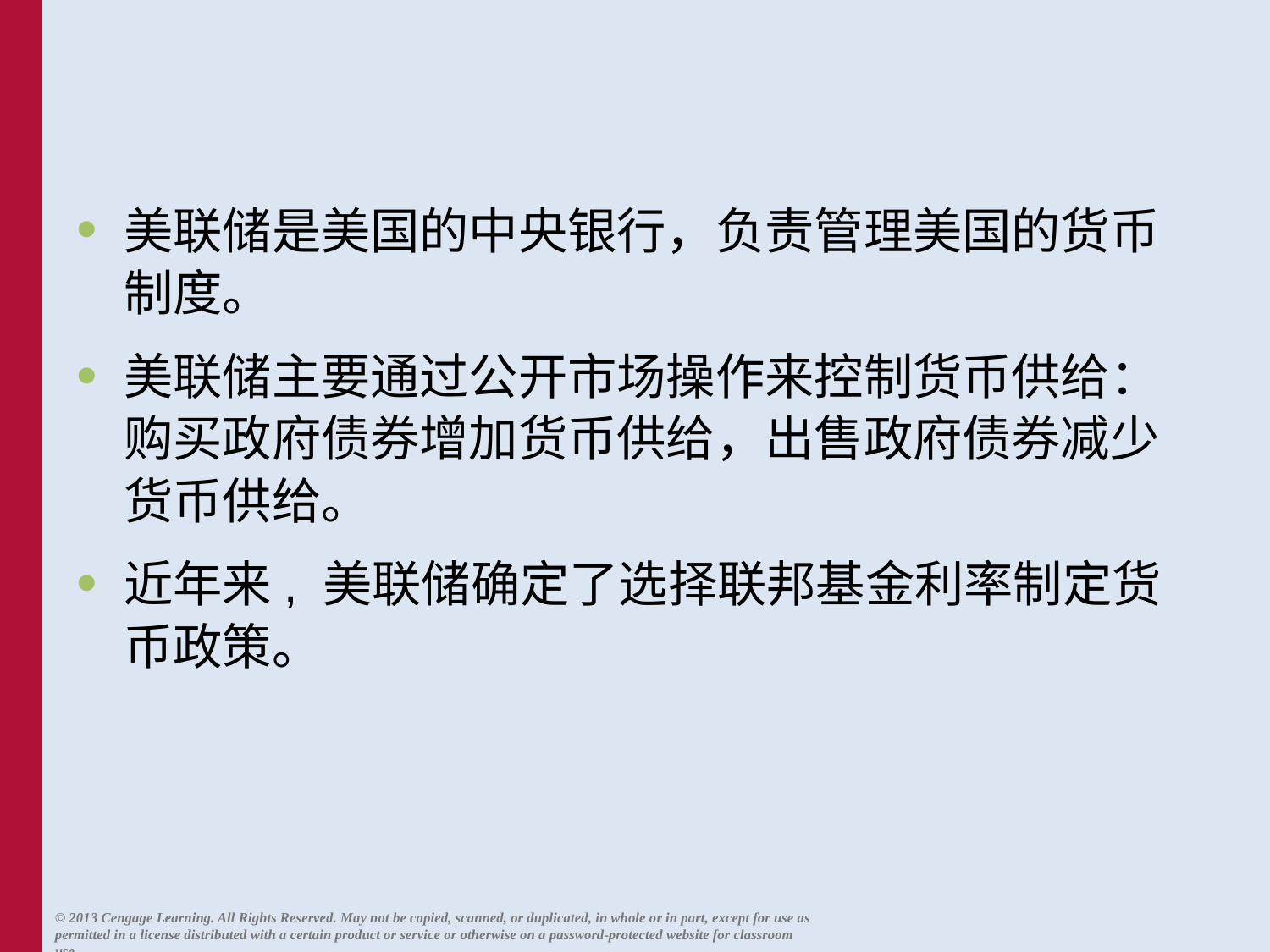

美联储是美国的中央银行，负责管理美国的货币制度。
美联储主要通过公开市场操作来控制货币供给：购买政府债券增加货币供给，出售政府债券减少货币供给。
近年来, 美联储确定了选择联邦基金利率制定货币政策。
© 2013 Cengage Learning. All Rights Reserved. May not be copied, scanned, or duplicated, in whole or in part, except for use as permitted in a license distributed with a certain product or service or otherwise on a password-protected website for classroom use.